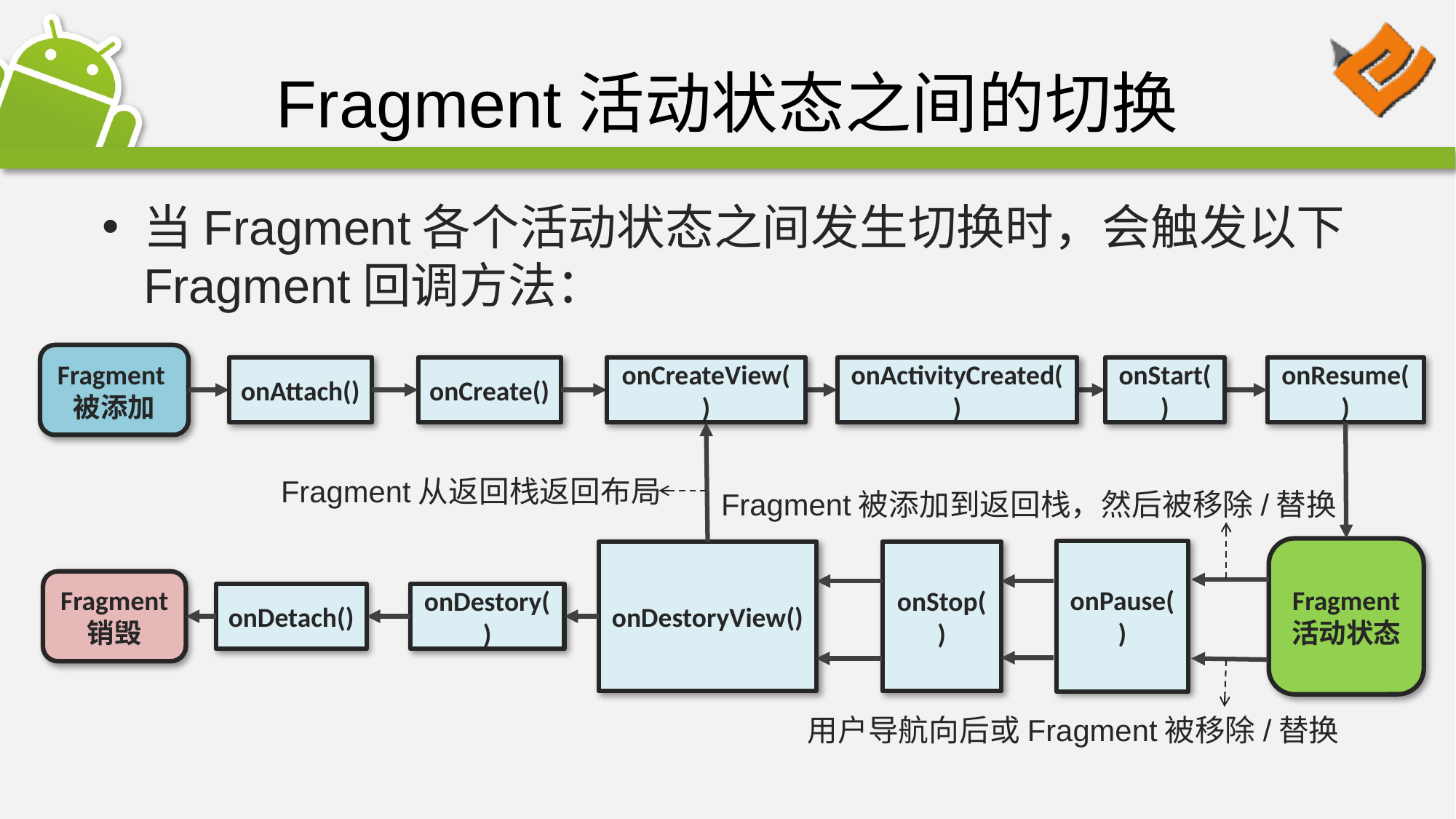

# Fragment活动状态之间的切换
当Fragment各个活动状态之间发生切换时，会触发以下Fragment回调方法：
Fragment
被添加
onAttach()
onCreate()
onCreateView()
onActivityCreated()
onStart()
onResume()

Fragment从返回栈返回布局
Fragment被添加到返回栈，然后被移除/替换
Fragment
活动状态
onPause()
onDestoryView()
onStop()
Fragment
销毁
onDetach()
onDestory()
用户导航向后或Fragment被移除/替换